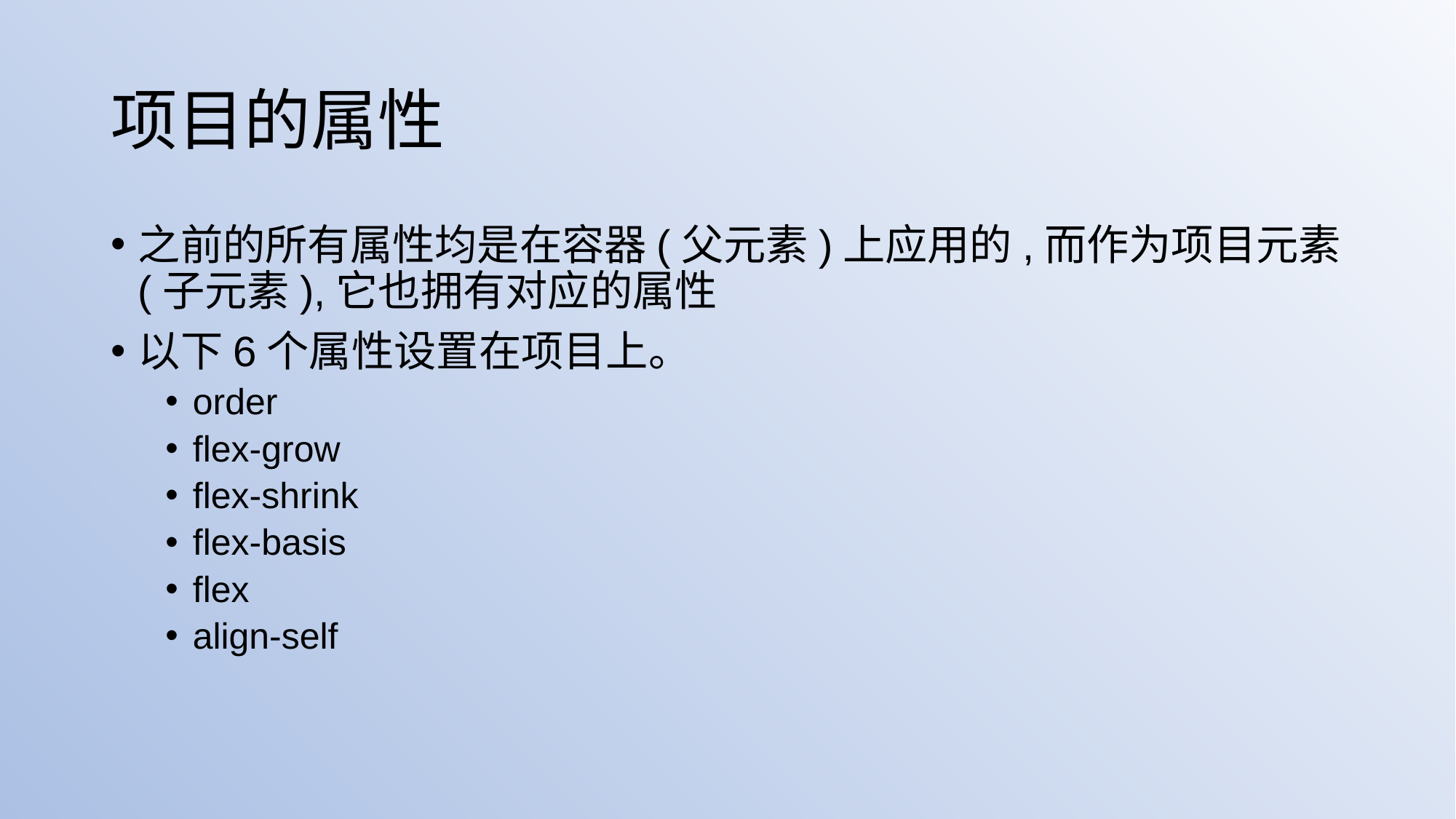

# 项目的属性
之前的所有属性均是在容器(父元素)上应用的,而作为项目元素(子元素),它也拥有对应的属性
以下6个属性设置在项目上。
order
flex-grow
flex-shrink
flex-basis
flex
align-self